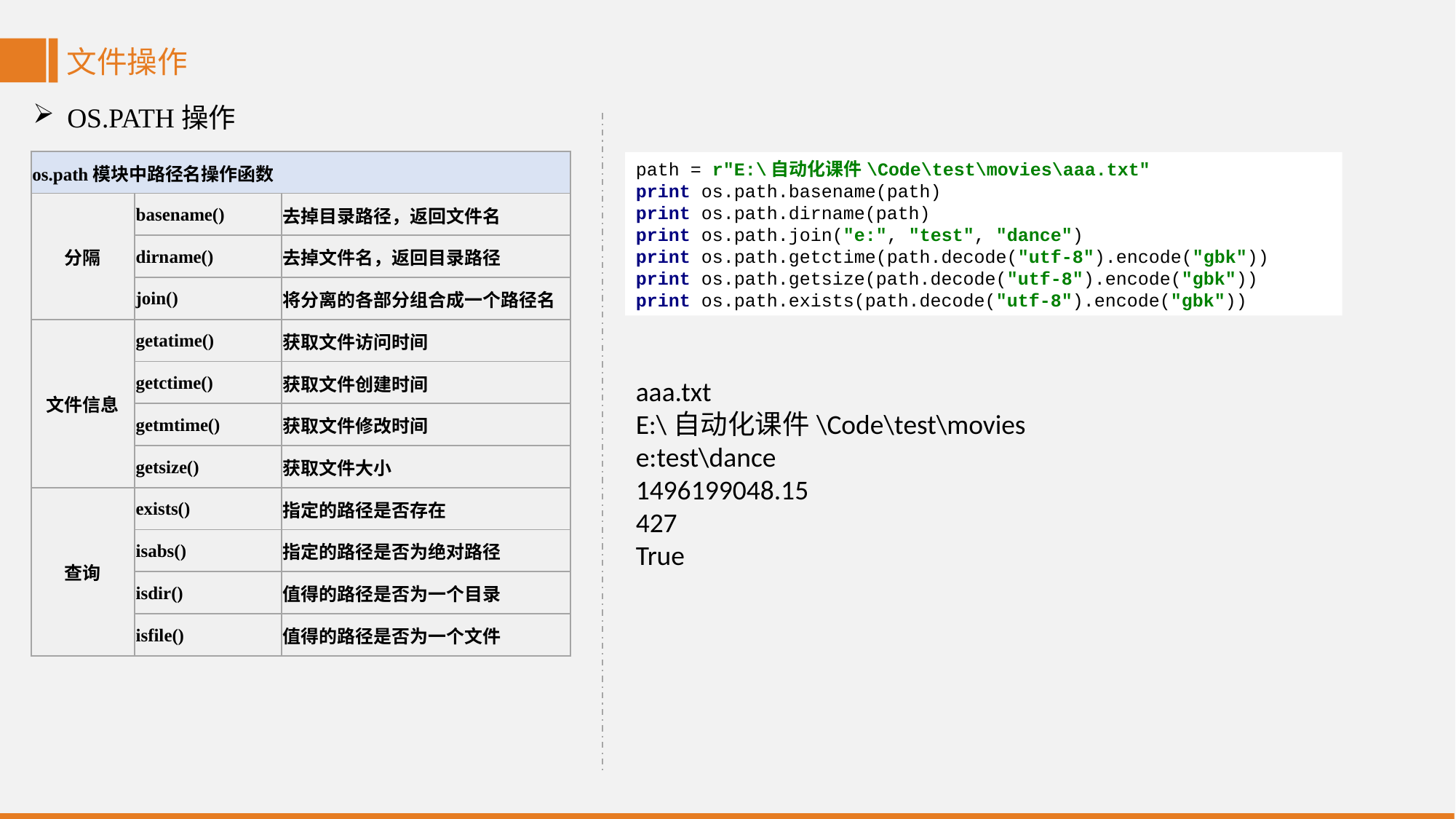

文件操作

OS.PATH操作
| os.path模块中路径名操作函数 |  |  |
| --- | --- | --- |
| 分隔 | basename() | 去掉目录路径，返回文件名 |
|  | dirname() | 去掉文件名，返回目录路径 |
|  | join() | 将分离的各部分组合成一个路径名 |
| 文件信息 | getatime() | 获取文件访问时间 |
|  | getctime() | 获取文件创建时间 |
|  | getmtime() | 获取文件修改时间 |
|  | getsize() | 获取文件大小 |
| 查询 | exists() | 指定的路径是否存在 |
|  | isabs() | 指定的路径是否为绝对路径 |
|  | isdir() | 值得的路径是否为一个目录 |
|  | isfile() | 值得的路径是否为一个文件 |
path = r"E:\自动化课件\Code\test\movies\aaa.txt"
print os.path.basename(path)
print os.path.dirname(path)
print os.path.join("e:", "test", "dance")
print os.path.getctime(path.decode("utf-8").encode("gbk"))
print os.path.getsize(path.decode("utf-8").encode("gbk"))
print os.path.exists(path.decode("utf-8").encode("gbk"))
aaa.txt
E:\自动化课件\Code\test\movies
e:test\dance
1496199048.15
427
True